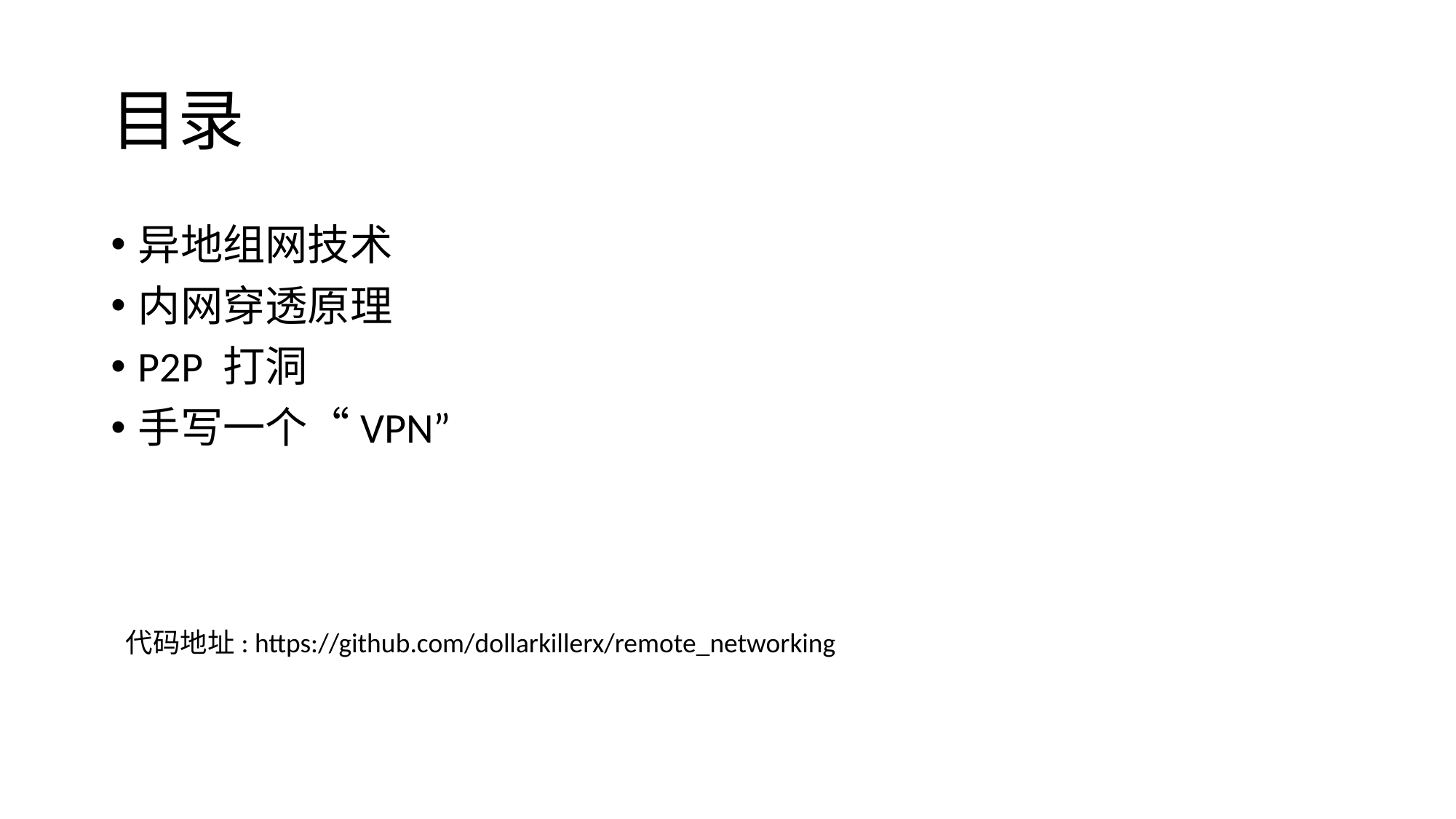

# 目录
异地组网技术
内网穿透原理
P2P 打洞
手写一个“VPN”
代码地址: https://github.com/dollarkillerx/remote_networking